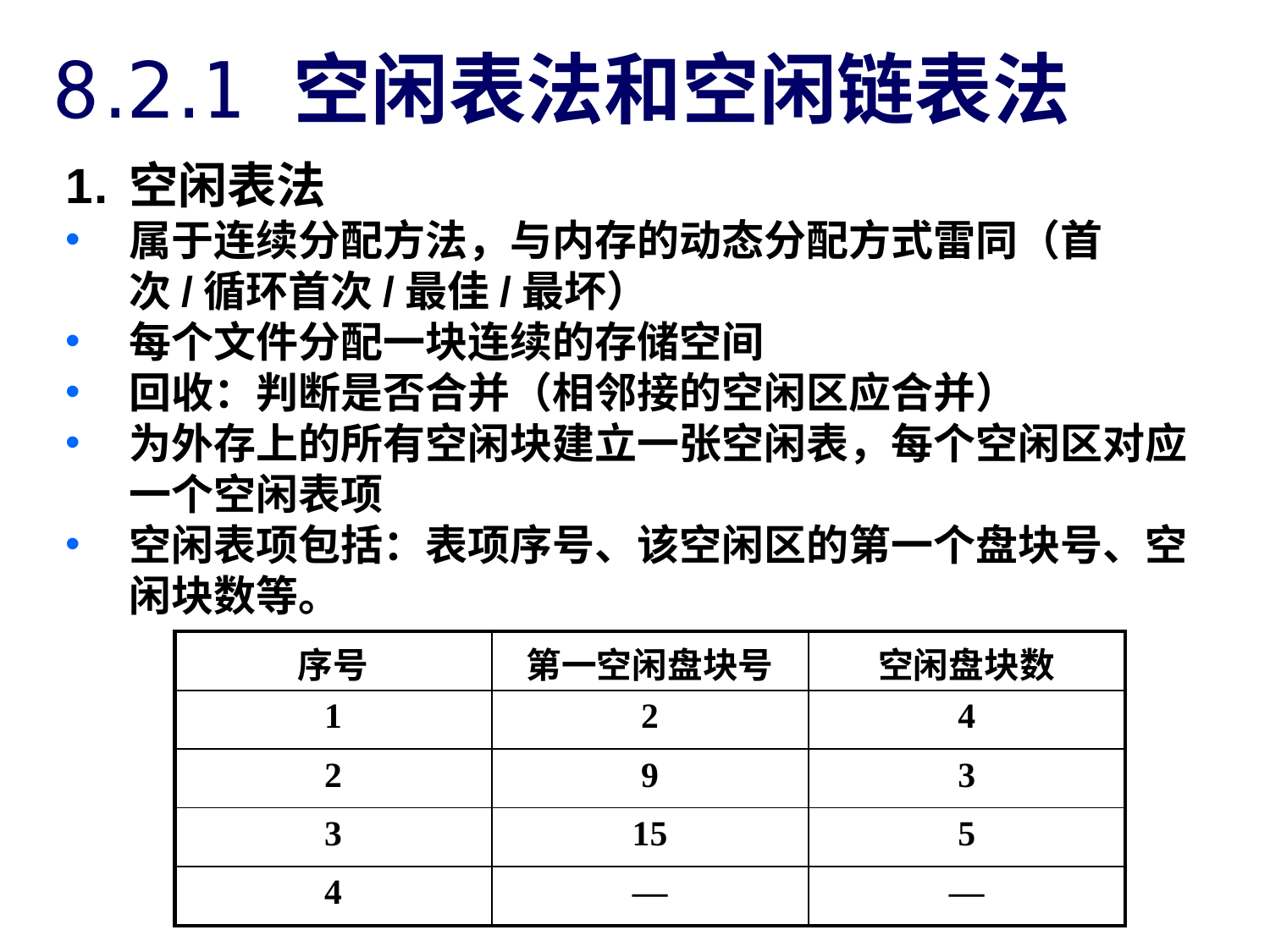

8.2.1 空闲表法和空闲链表法
空闲表法
属于连续分配方法，与内存的动态分配方式雷同（首次/循环首次/最佳/最坏）
每个文件分配一块连续的存储空间
回收：判断是否合并（相邻接的空闲区应合并）
为外存上的所有空闲块建立一张空闲表，每个空闲区对应一个空闲表项
空闲表项包括：表项序号、该空闲区的第一个盘块号、空闲块数等。
| 序号 | 第一空闲盘块号 | 空闲盘块数 |
| --- | --- | --- |
| 1 | 2 | 4 |
| 2 | 9 | 3 |
| 3 | 15 | 5 |
| 4 | — | — |